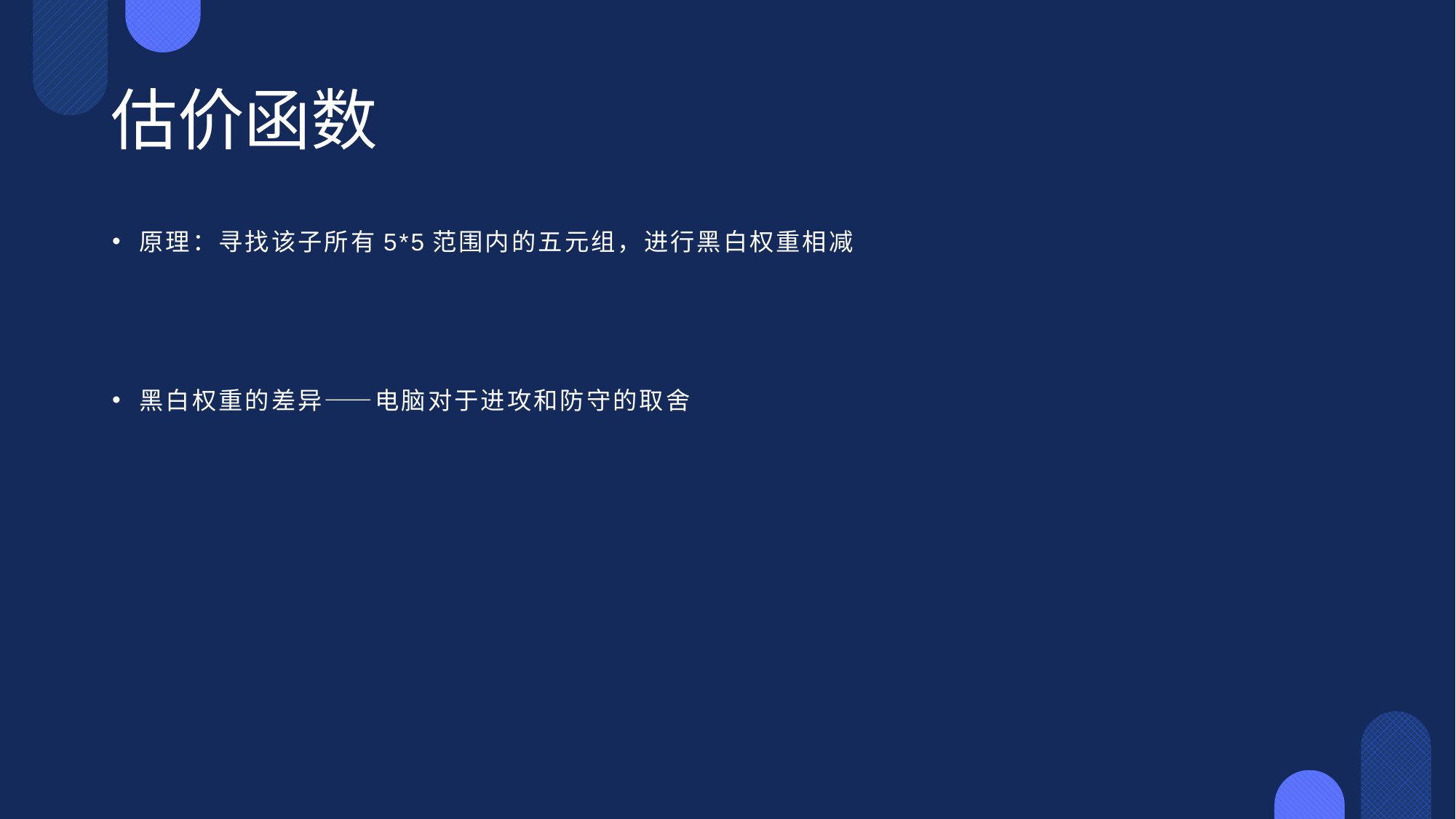

估价函数
原理：寻找该子所有5*5范围内的五元组，进行黑白权重相减

黑白权重的差异——电脑对于进攻和防守的取舍